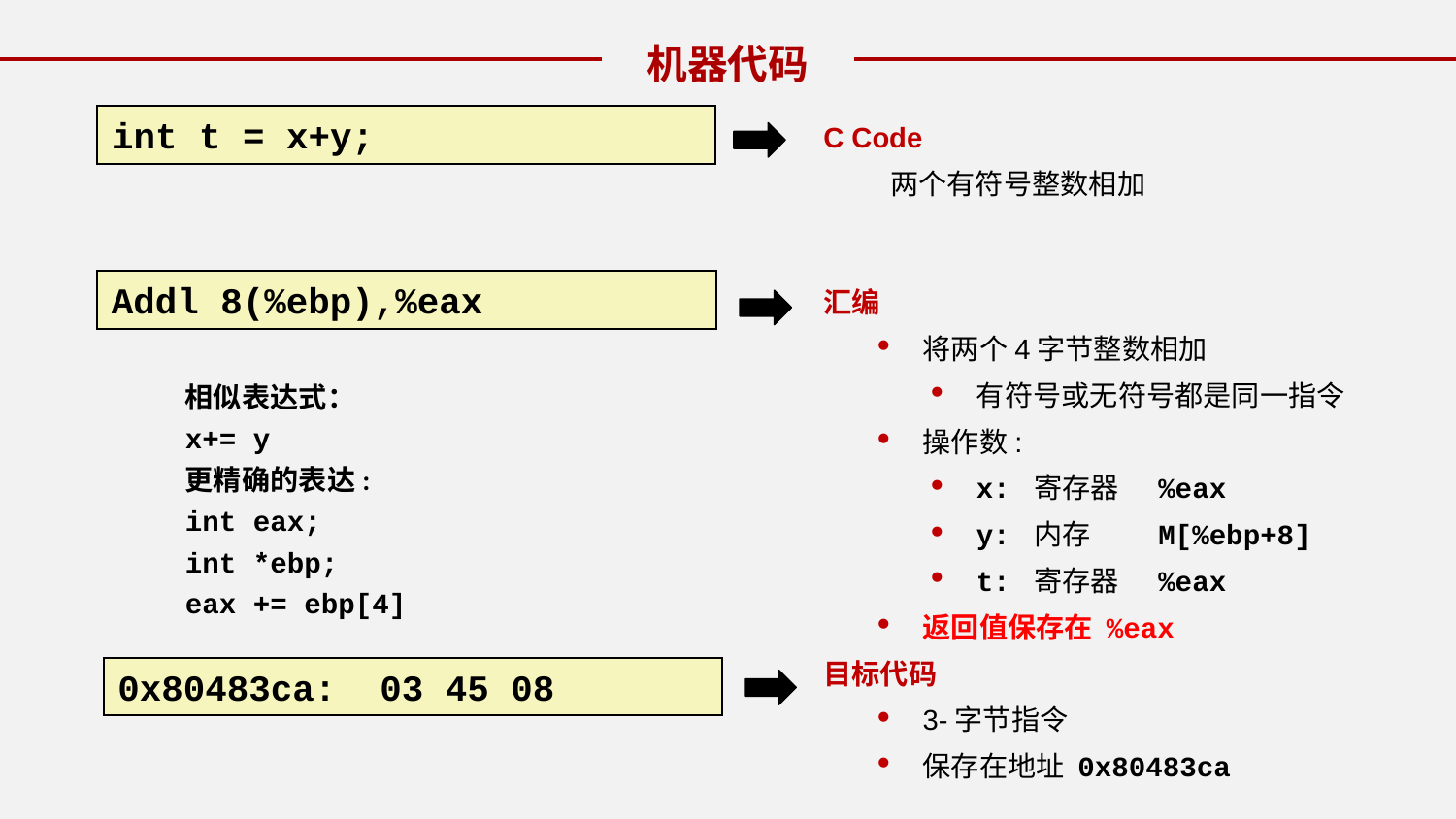

机器代码
C Code
 两个有符号整数相加

汇编
将两个4字节整数相加
有符号或无符号都是同一指令
操作数:
x: 寄存器	%eax
y: 内存	M[%ebp+8]
t: 寄存器	%eax
返回值保存在 %eax
目标代码
3-字节指令
保存在地址 0x80483ca
int t = x+y;

Addl 8(%ebp),%eax

相似表达式：
x+= y
更精确的表达:
int eax;
int *ebp;
eax += ebp[4]
0x80483ca:  03 45 08